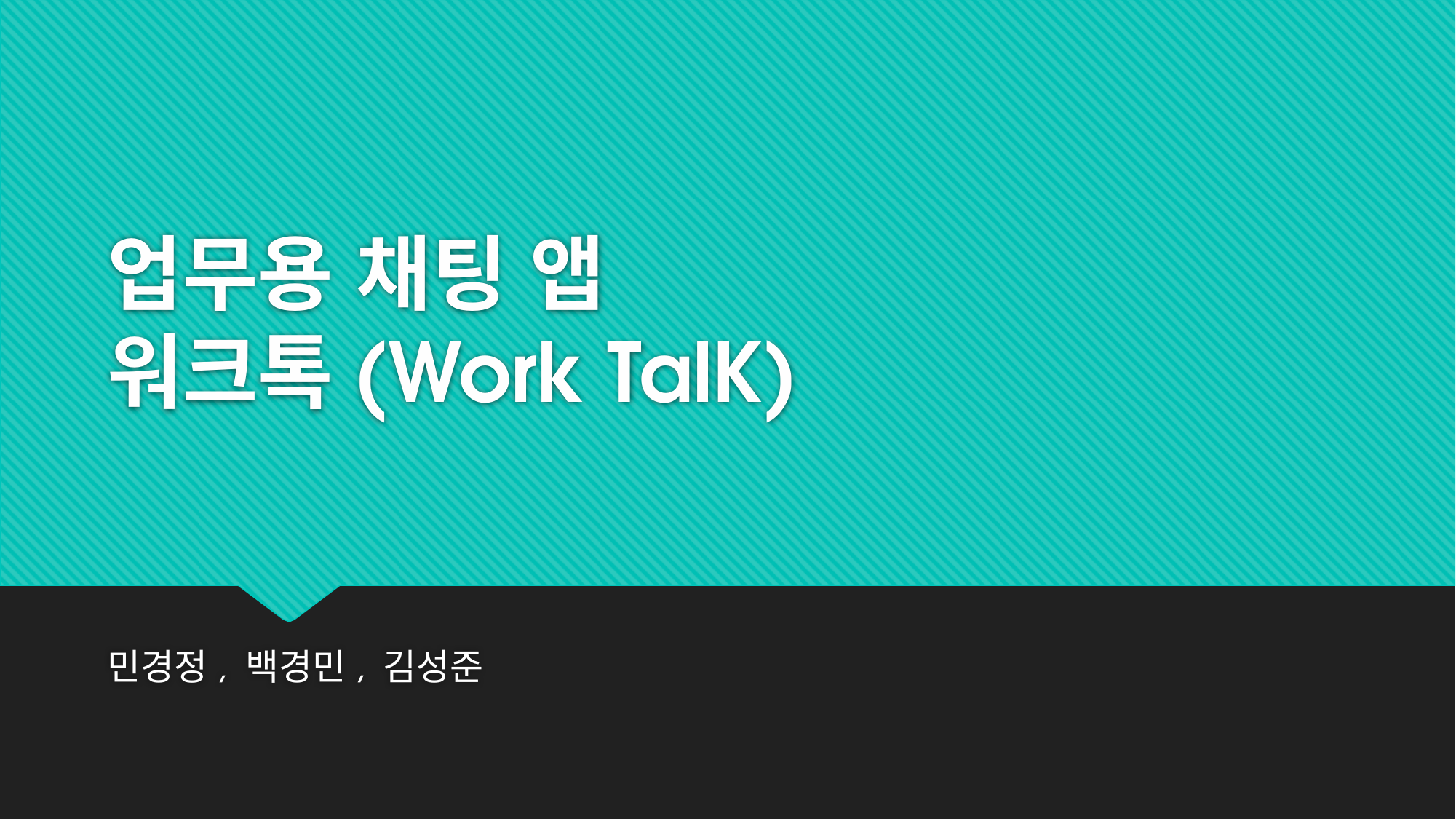

# 업무용 채팅 앱 워크톡(Work TalK)
민경정, 백경민, 김성준